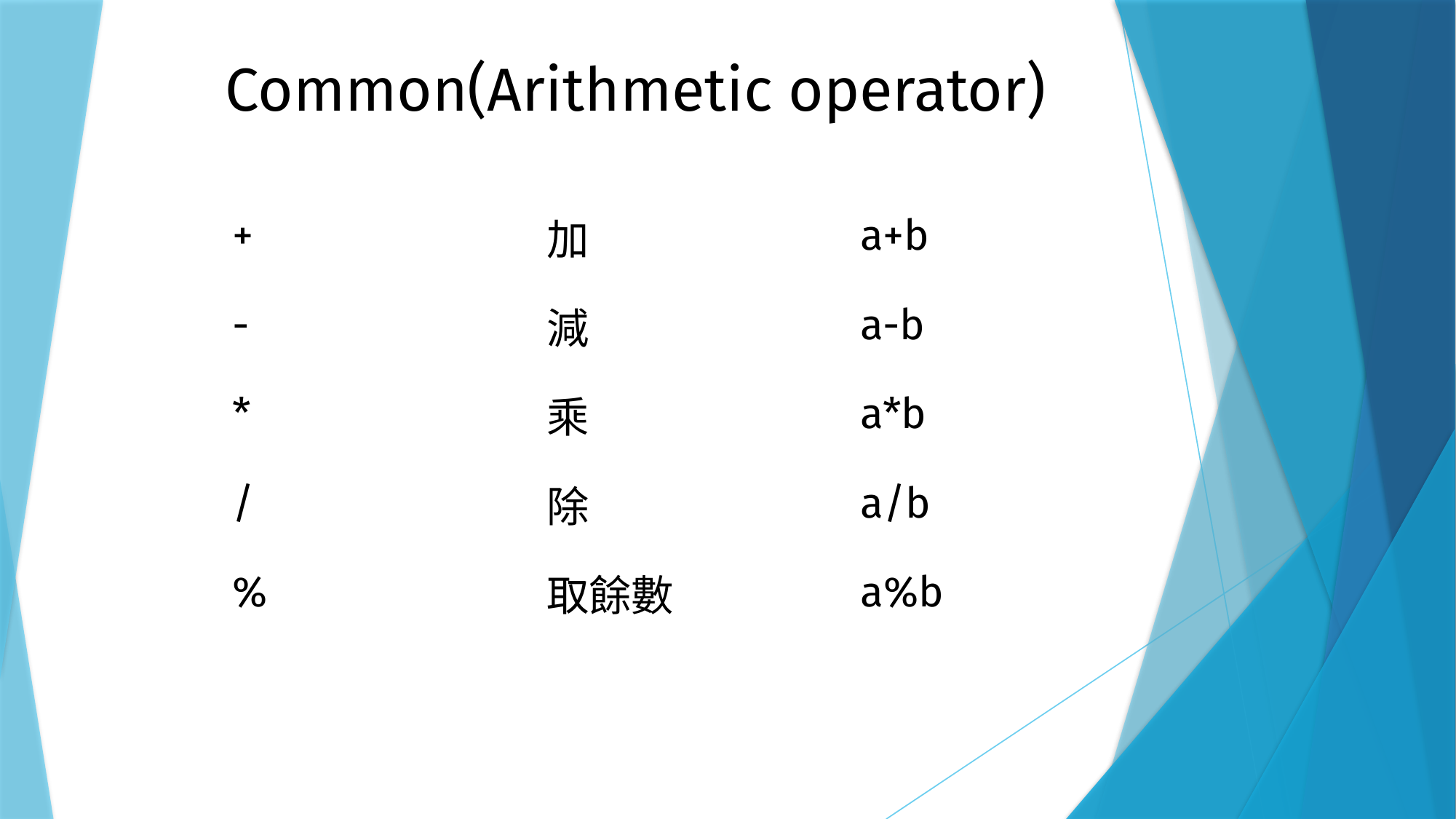

Common(Arithmetic operator)

| + | 加 | a+b |
| --- | --- | --- |
| - | 減 | a-b |
| \* | 乘 | a\*b |
| / | 除 | a/b |
| % | 取餘數 | a%b |